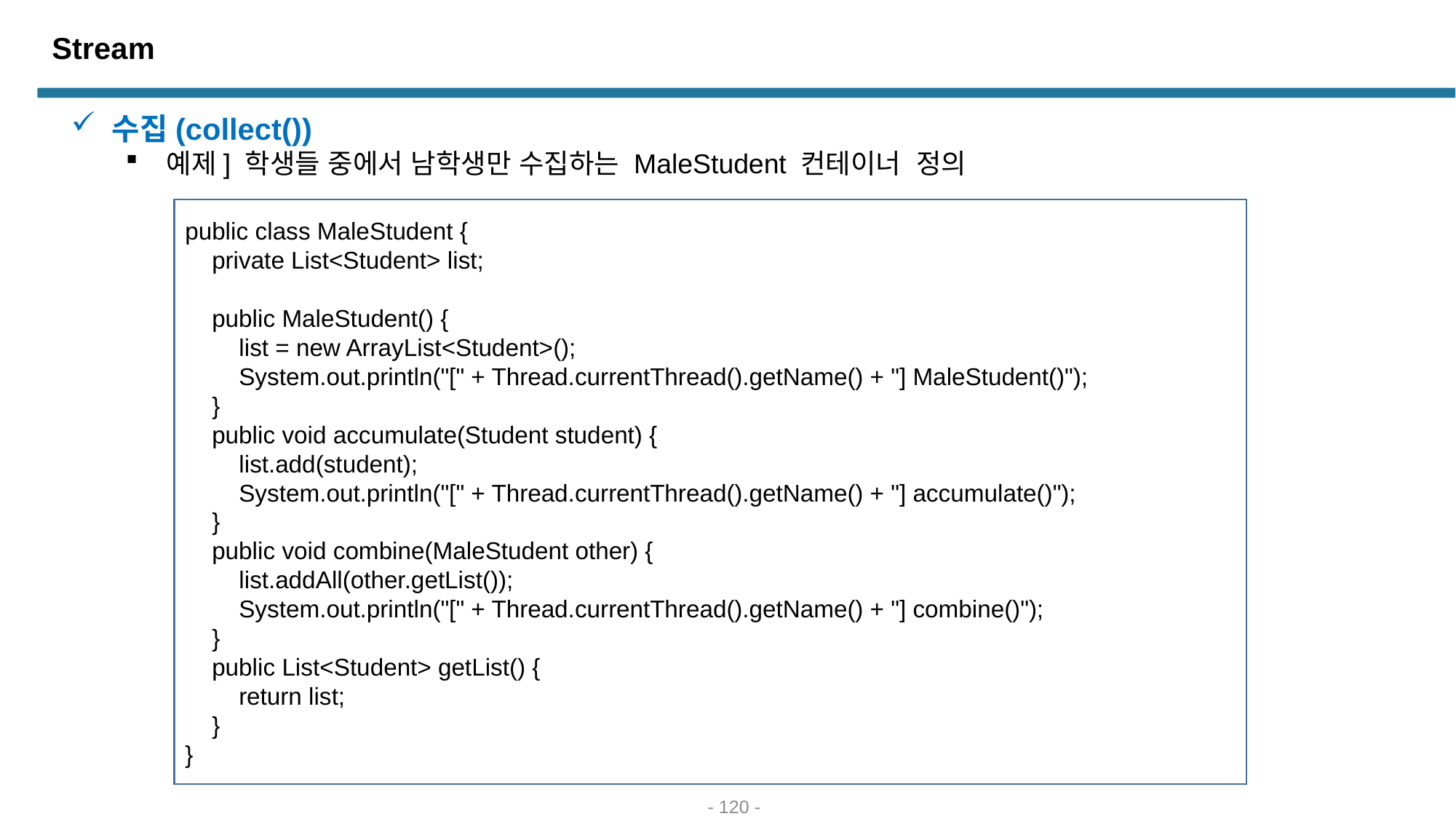

# Stream
수집(collect())
예제] 학생들 중에서 남학생만 수집하는 MaleStudent 컨테이너  정의
public class MaleStudent {
    private List<Student> list;

    public MaleStudent() {
        list = new ArrayList<Student>();
        System.out.println("[" + Thread.currentThread().getName() + "] MaleStudent()");
    }
    public void accumulate(Student student) {
        list.add(student);
        System.out.println("[" + Thread.currentThread().getName() + "] accumulate()");
    }
    public void combine(MaleStudent other) {
        list.addAll(other.getList());
        System.out.println("[" + Thread.currentThread().getName() + "] combine()");
    }
    public List<Student> getList() {
        return list;
    }
}
- 120 -